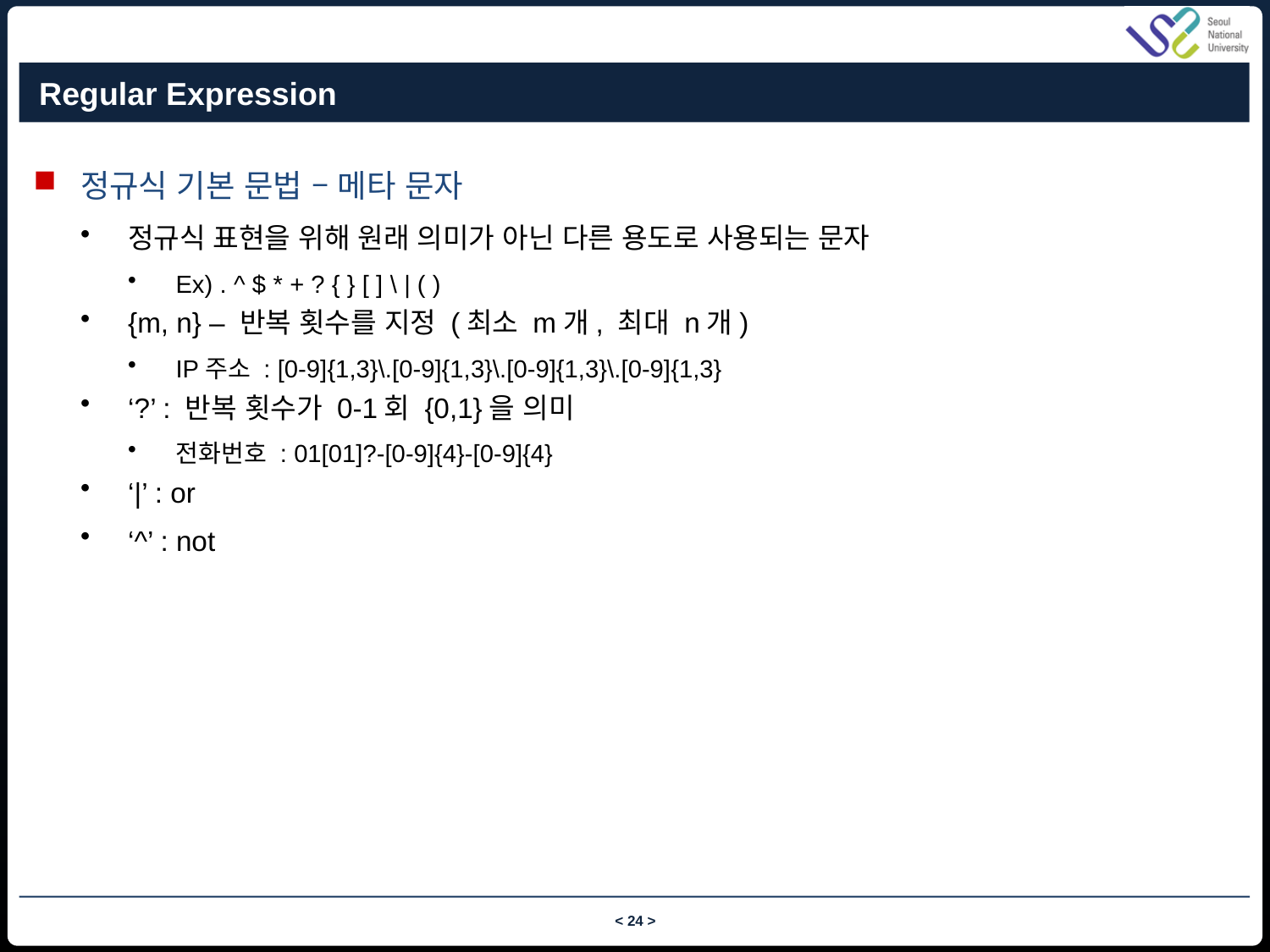

# Regular Expression
정규식 기본 문법 – 메타 문자
정규식 표현을 위해 원래 의미가 아닌 다른 용도로 사용되는 문자
Ex) . ^ $ * + ? { } [ ] \ | ( )
{m, n} – 반복 횟수를 지정 (최소 m개, 최대 n개)
IP주소 : [0-9]{1,3}\.[0-9]{1,3}\.[0-9]{1,3}\.[0-9]{1,3}
‘?’ : 반복 횟수가 0-1회 {0,1}을 의미
전화번호 : 01[01]?-[0-9]{4}-[0-9]{4}
‘|’ : or
‘^’ : not